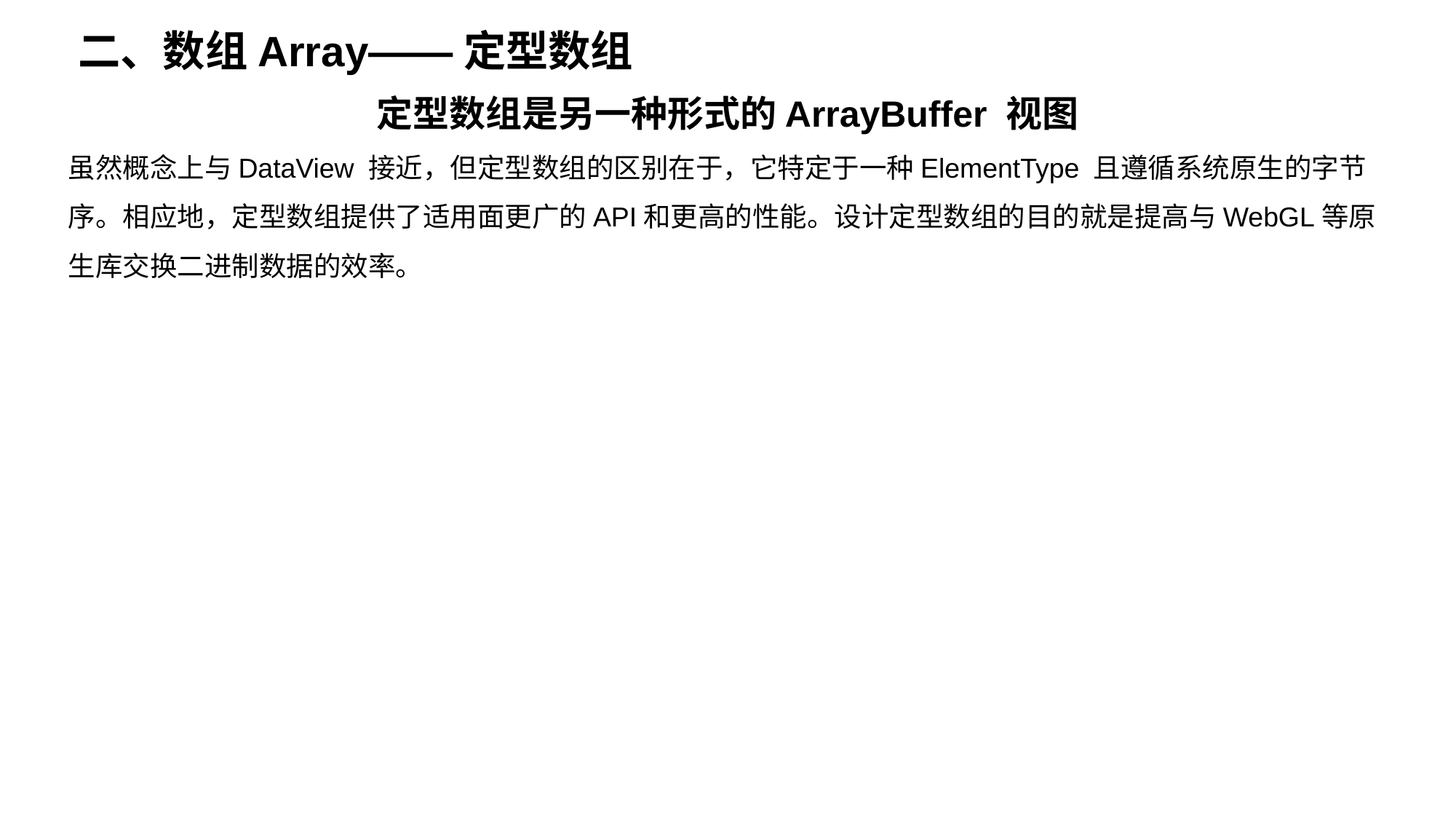

二、数组Array——定型数组
定型数组是另一种形式的ArrayBuffer 视图
虽然概念上与DataView 接近，但定型数组的区别在于，它特定于一种ElementType 且遵循系统原生的字节序。相应地，定型数组提供了适用面更广的API和更高的性能。设计定型数组的目的就是提高与WebGL等原生库交换二进制数据的效率。